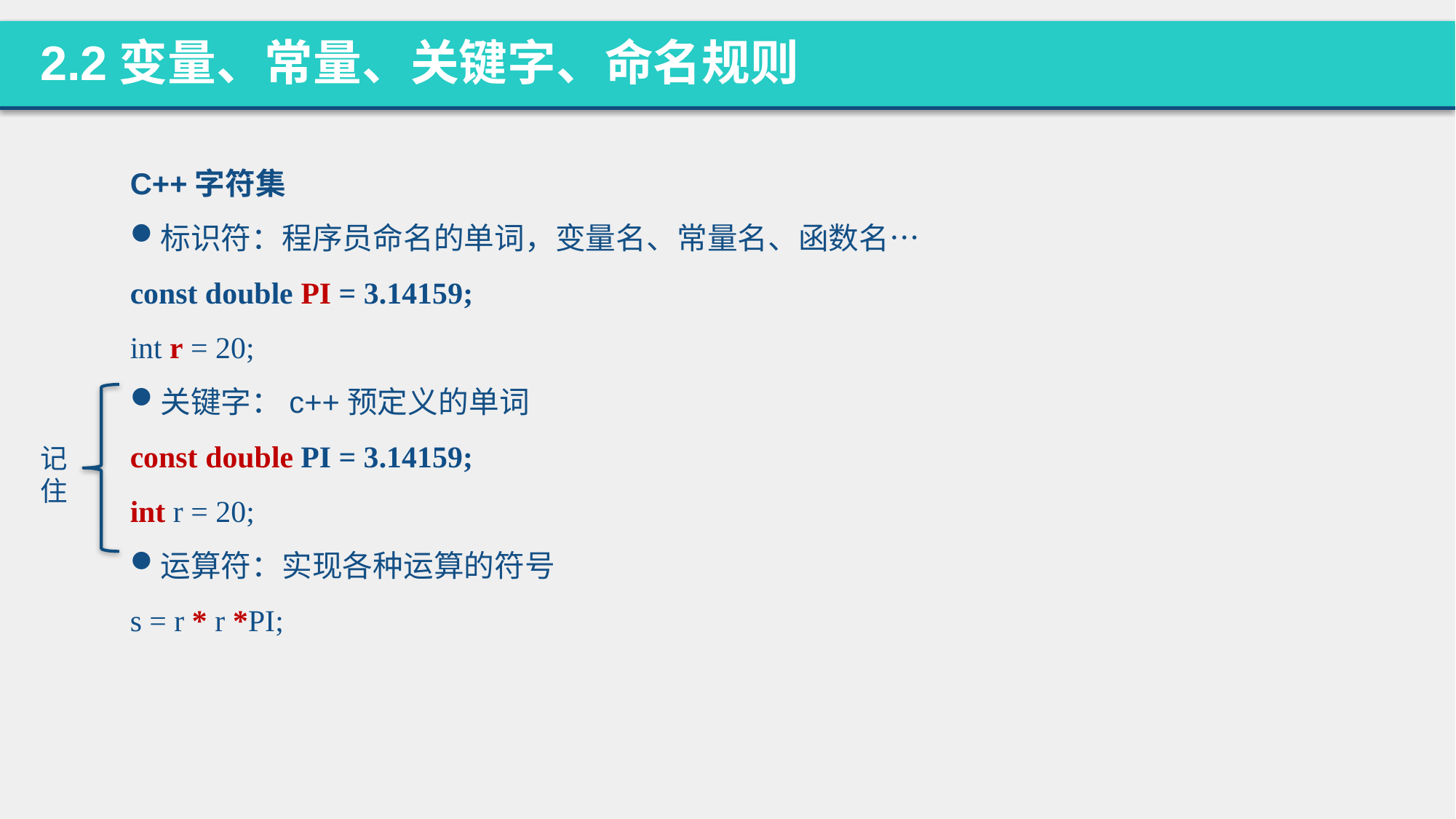

2.2变量、常量、关键字、命名规则
C++字符集
标识符：程序员命名的单词，变量名、常量名、函数名…
const double PI = 3.14159;
int r = 20;
关键字：c++预定义的单词
const double PI = 3.14159;
int r = 20;
运算符：实现各种运算的符号
s = r * r *PI;

记住